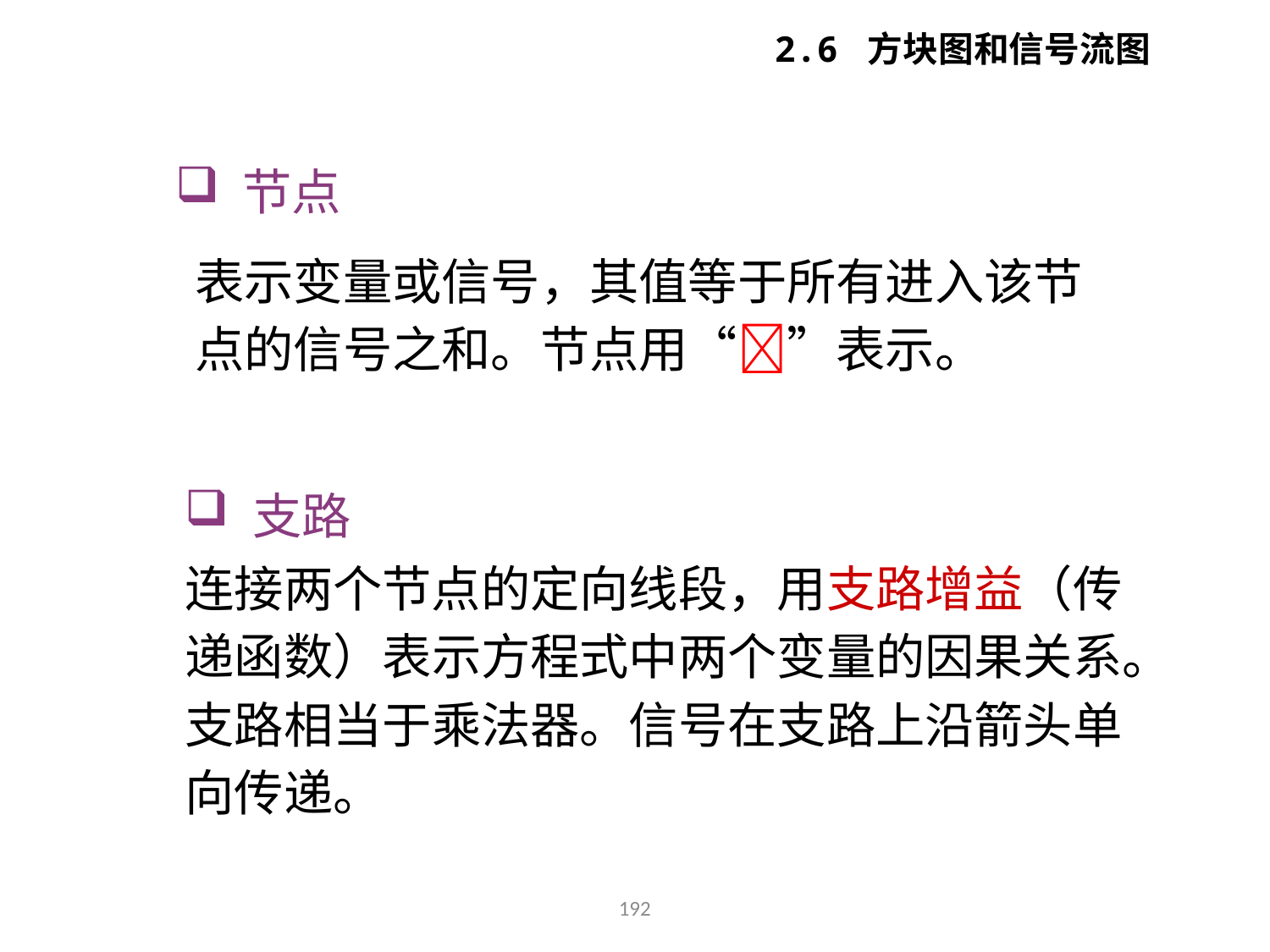

2.6 方块图和信号流图
 节点
表示变量或信号，其值等于所有进入该节点的信号之和。节点用“ο”表示。
 支路
连接两个节点的定向线段，用支路增益（传递函数）表示方程式中两个变量的因果关系。支路相当于乘法器。信号在支路上沿箭头单向传递。
192